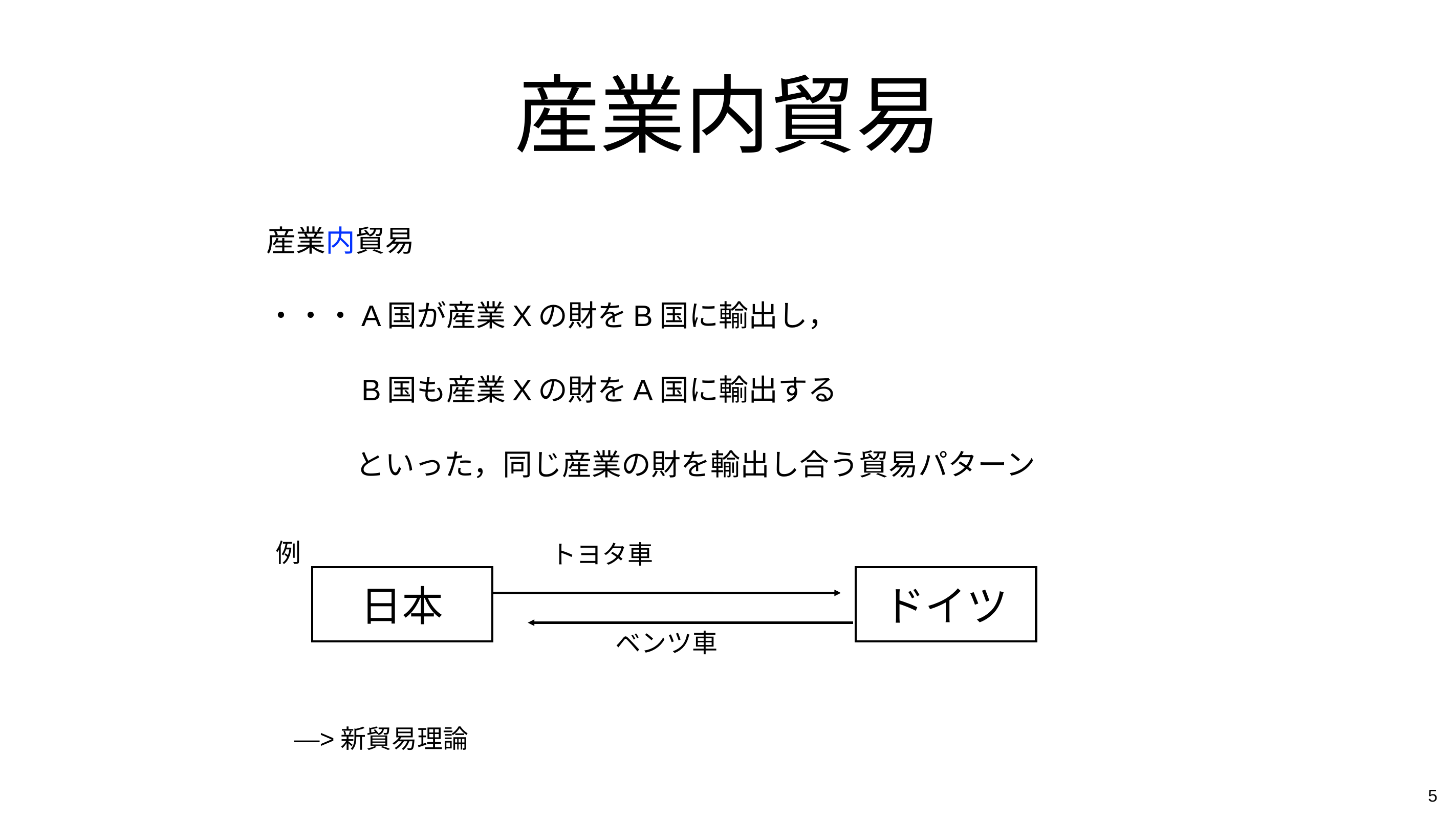

# 産業内貿易
産業内貿易
・・・A国が産業Xの財をB国に輸出し，
　　　B国も産業Xの財をA国に輸出する
　　　といった，同じ産業の財を輸出し合う貿易パターン
例
トヨタ車

日本
ドイツ

ベンツ車

—>新貿易理論
5